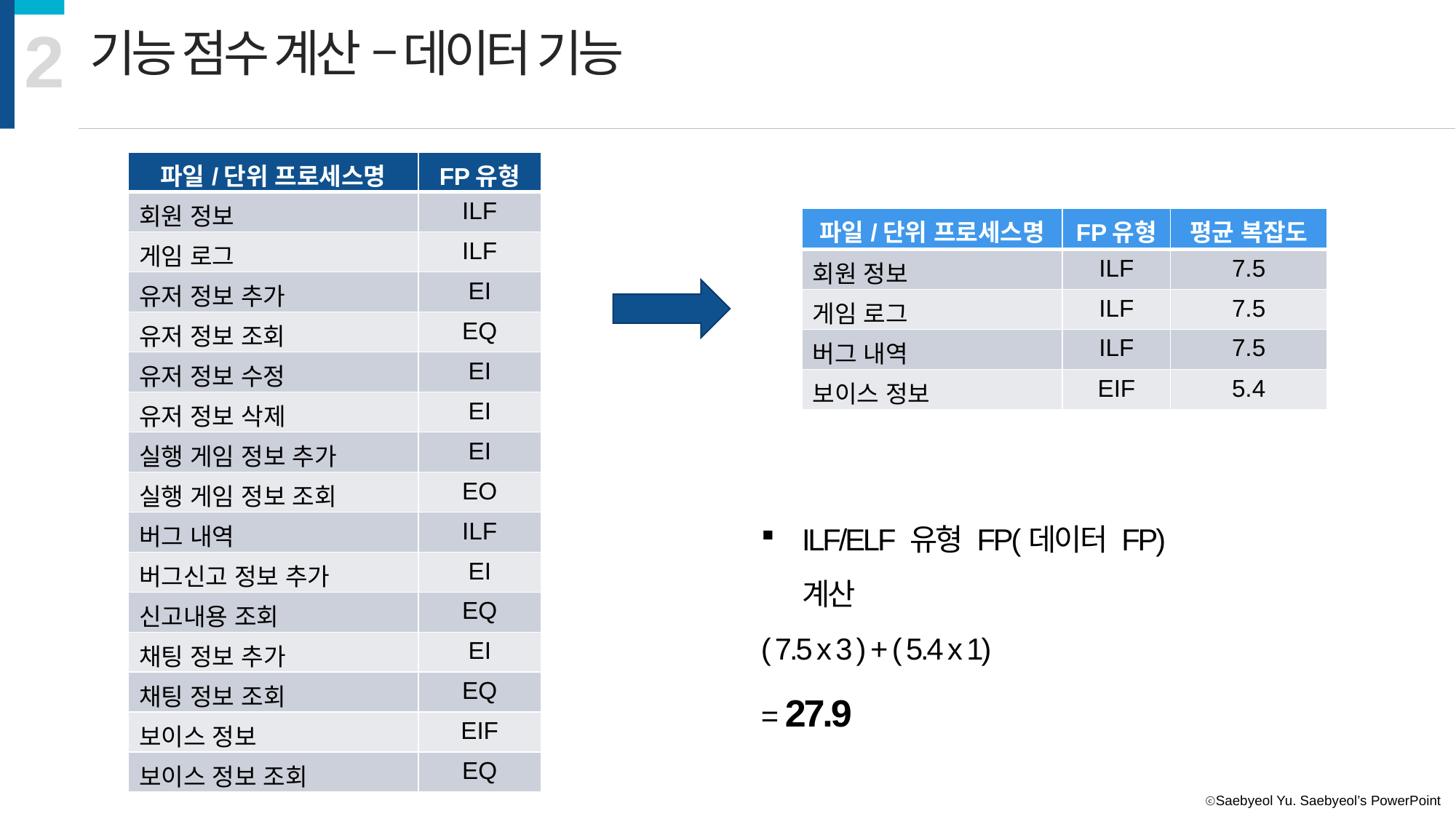

2
기능 점수 계산 – 데이터 기능
| 파일/단위 프로세스명 | FP유형 |
| --- | --- |
| 회원 정보 | ILF |
| 게임 로그 | ILF |
| 유저 정보 추가 | EI |
| 유저 정보 조회 | EQ |
| 유저 정보 수정 | EI |
| 유저 정보 삭제 | EI |
| 실행 게임 정보 추가 | EI |
| 실행 게임 정보 조회 | EO |
| 버그 내역 | ILF |
| 버그신고 정보 추가 | EI |
| 신고내용 조회 | EQ |
| 채팅 정보 추가 | EI |
| 채팅 정보 조회 | EQ |
| 보이스 정보 | EIF |
| 보이스 정보 조회 | EQ |
| 파일/단위 프로세스명 | FP유형 | 평균 복잡도 |
| --- | --- | --- |
| 회원 정보 | ILF | 7.5 |
| 게임 로그 | ILF | 7.5 |
| 버그 내역 | ILF | 7.5 |
| 보이스 정보 | EIF | 5.4 |

ILF/ELF 유형 FP(데이터 FP) 계산
( 7.5 x 3 ) + ( 5.4 x 1)
= 27.9